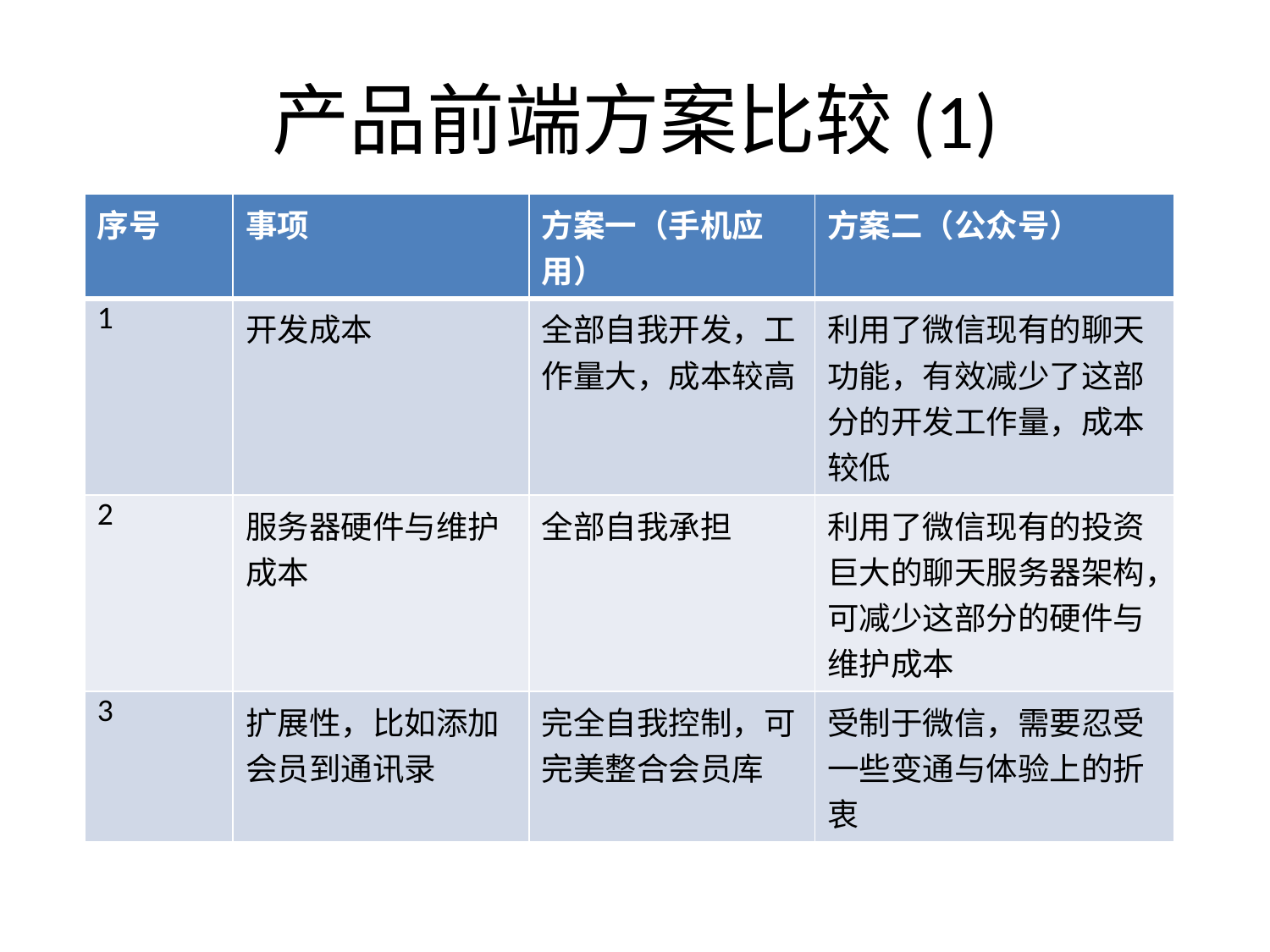

# 产品前端方案比较(1)
| 序号 | 事项 | 方案一（手机应用） | 方案二（公众号） |
| --- | --- | --- | --- |
| 1 | 开发成本 | 全部自我开发，工作量大，成本较高 | 利用了微信现有的聊天功能，有效减少了这部分的开发工作量，成本较低 |
| 2 | 服务器硬件与维护成本 | 全部自我承担 | 利用了微信现有的投资巨大的聊天服务器架构，可减少这部分的硬件与维护成本 |
| 3 | 扩展性，比如添加会员到通讯录 | 完全自我控制，可完美整合会员库 | 受制于微信，需要忍受一些变通与体验上的折衷 |